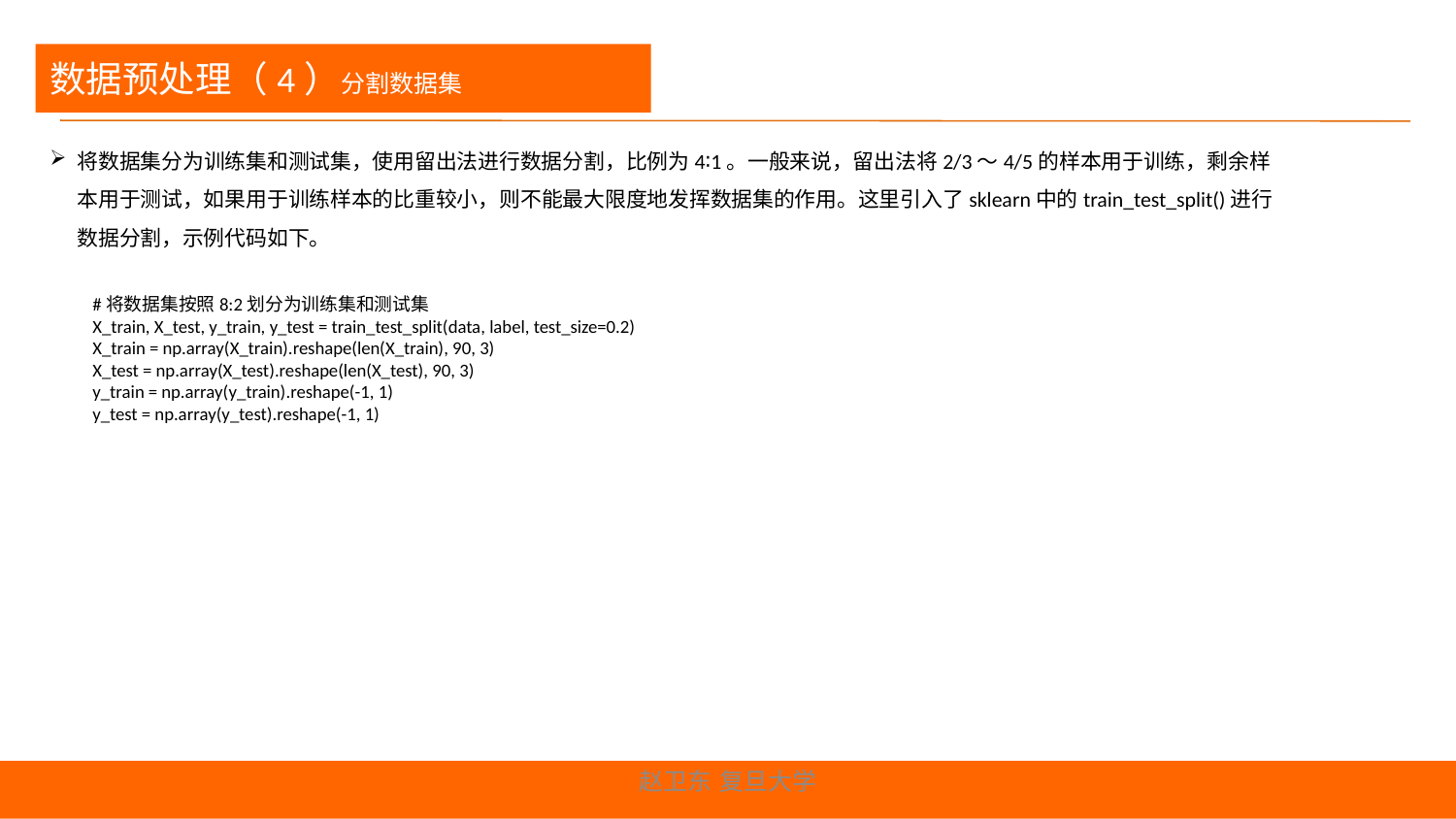

数据预处理（4）分割数据集
将数据集分为训练集和测试集，使用留出法进行数据分割，比例为4∶1。一般来说，留出法将2/3～4/5的样本用于训练，剩余样本用于测试，如果用于训练样本的比重较小，则不能最大限度地发挥数据集的作用。这里引入了sklearn中的train_test_split()进行数据分割，示例代码如下。

#将数据集按照8:2划分为训练集和测试集
X_train, X_test, y_train, y_test = train_test_split(data, label, test_size=0.2)
X_train = np.array(X_train).reshape(len(X_train), 90, 3)
X_test = np.array(X_test).reshape(len(X_test), 90, 3)
y_train = np.array(y_train).reshape(-1, 1)
y_test = np.array(y_test).reshape(-1, 1)
赵卫东 复旦大学